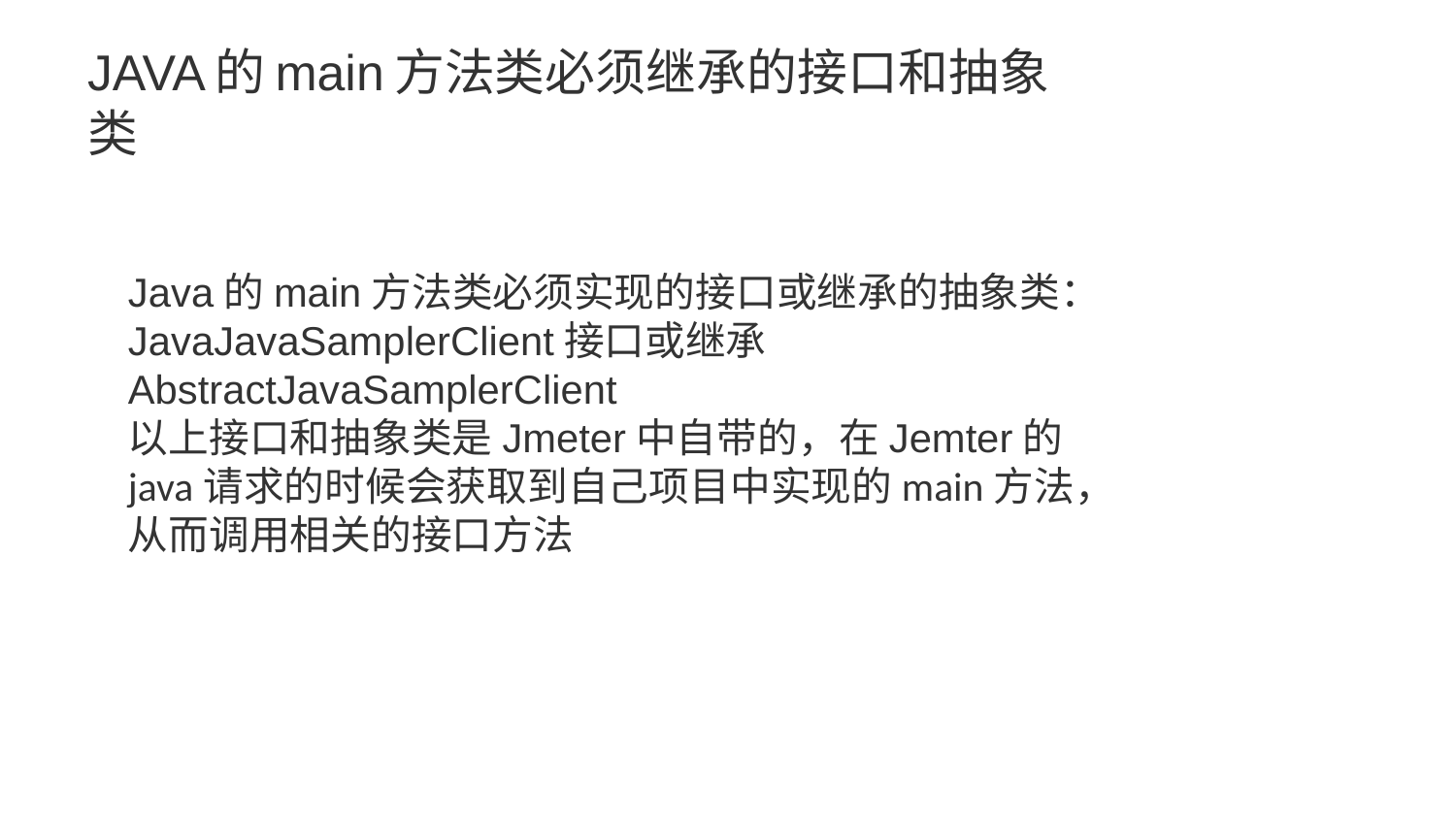

# JAVA的main方法类必须继承的接口和抽象类

Java的main方法类必须实现的接口或继承的抽象类：
JavaJavaSamplerClient接口或继承AbstractJavaSamplerClient
以上接口和抽象类是Jmeter中自带的，在Jemter的java请求的时候会获取到自己项目中实现的main方法，从而调用相关的接口方法